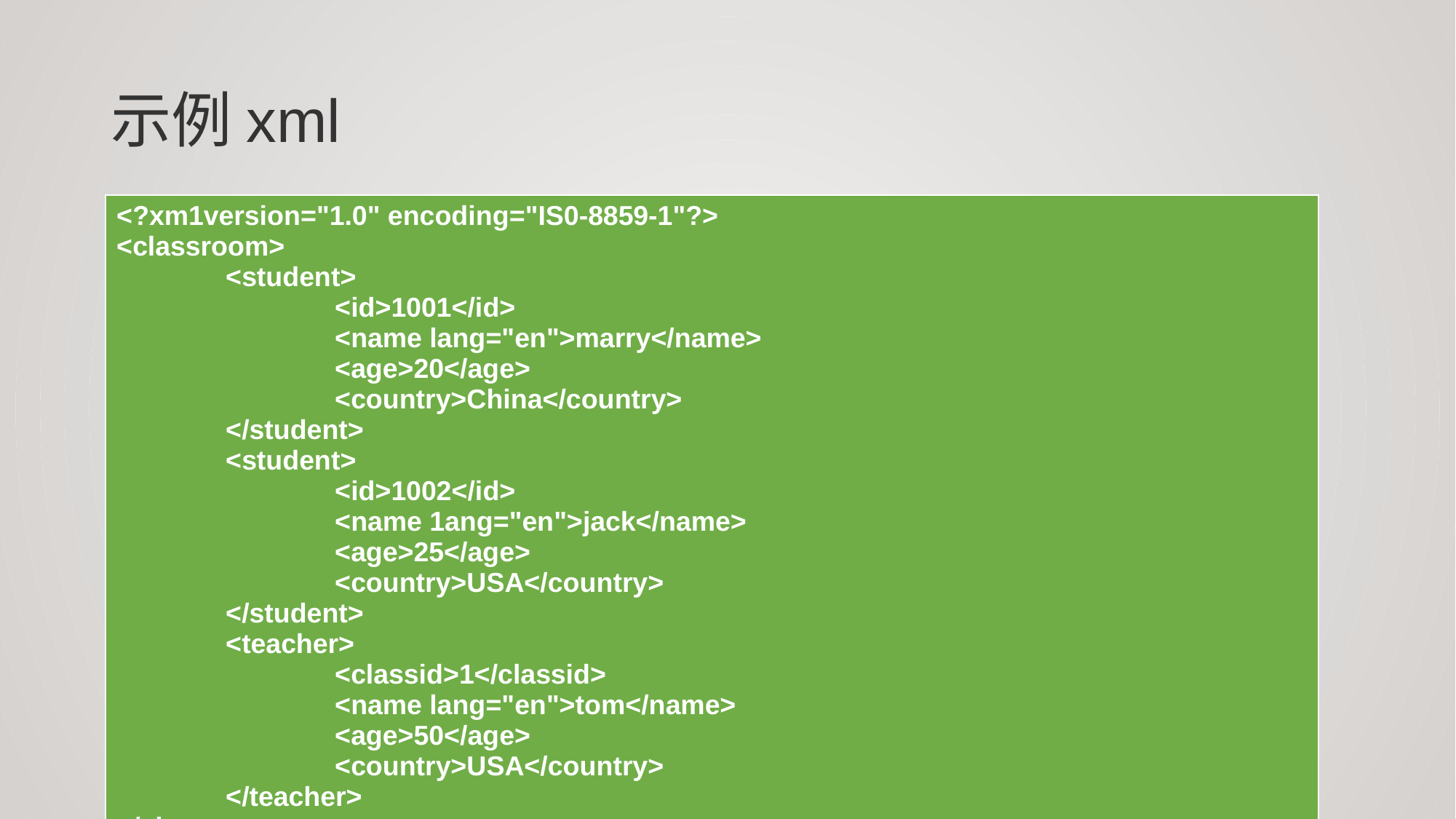

# 示例xml
| <?xm1version="1.0" encoding="IS0-8859-1"?> <classroom> <student> <id>1001</id> <name lang="en">marry</name> <age>20</age> <country>China</country> </student> <student> <id>1002</id> <name 1ang="en">jack</name> <age>25</age> <country>USA</country> </student> <teacher> <classid>1</classid> <name lang="en">tom</name> <age>50</age> <country>USA</country> </teacher> </classroom> |
| --- |